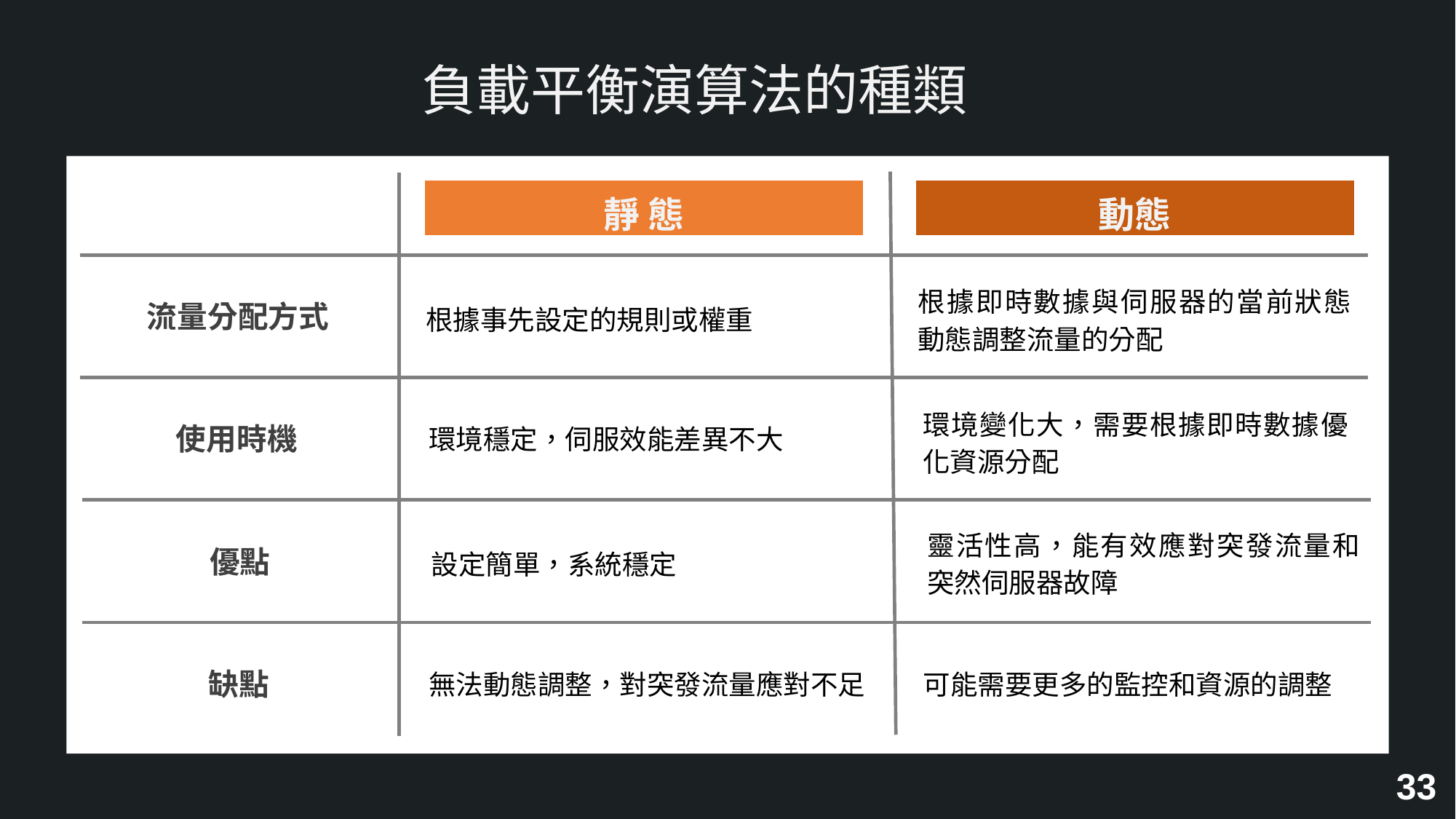

常見的負載平衡演算法
負載平衡演算法的種類

| 靜 態 |
| --- |
| 動態 |
| --- |
根據即時數據與伺服器的當前狀態動態調整流量的分配
流量分配方式
根據事先設定的規則或權重
環境變化大，需要根據即時數據優化資源分配
環境穩定，伺服效能差異不大
使用時機
靈活性高，能有效應對突發流量和突然伺服器故障
優點
設定簡單，系統穩定
無法動態調整，對突發流量應對不足
可能需要更多的監控和資源的調整
缺點
33